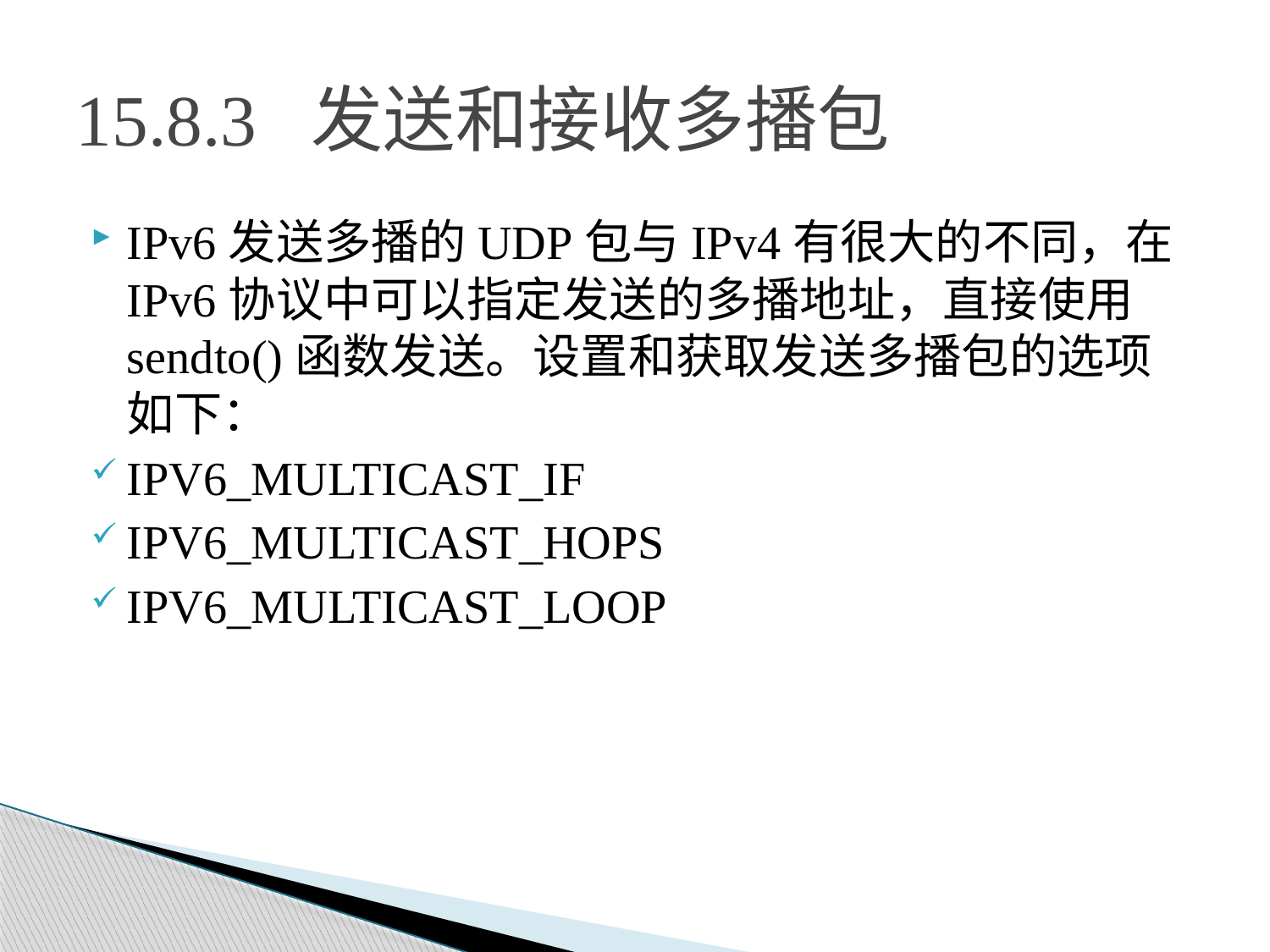

# 15.8.3  发送和接收多播包
IPv6发送多播的UDP包与IPv4有很大的不同，在IPv6协议中可以指定发送的多播地址，直接使用sendto()函数发送。设置和获取发送多播包的选项如下：
IPV6_MULTICAST_IF
IPV6_MULTICAST_HOPS
IPV6_MULTICAST_LOOP